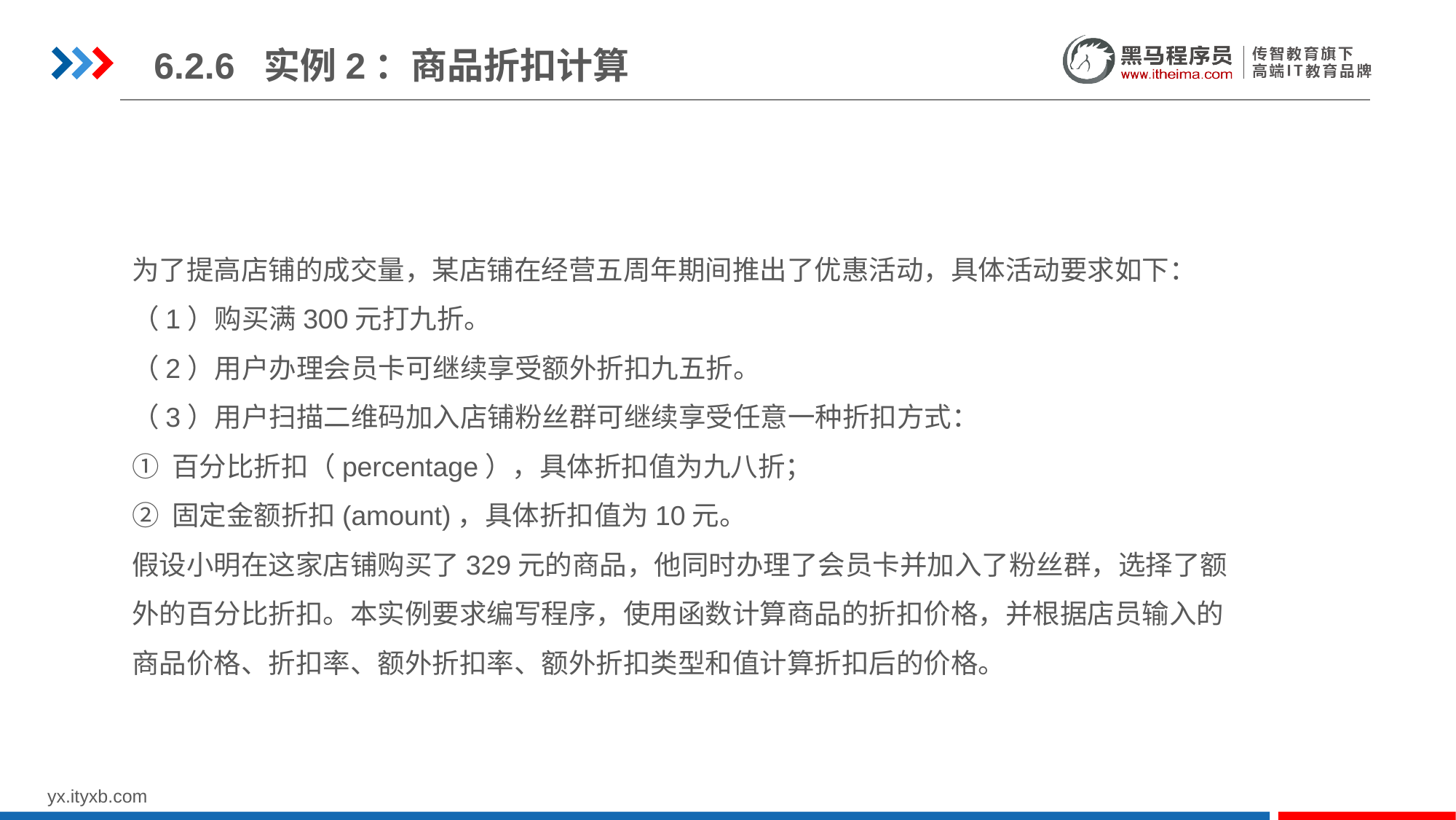

6.2.6  实例2：商品折扣计算
为了提高店铺的成交量，某店铺在经营五周年期间推出了优惠活动，具体活动要求如下：
（1）购买满300元打九折。
（2）用户办理会员卡可继续享受额外折扣九五折。
（3）用户扫描二维码加入店铺粉丝群可继续享受任意一种折扣方式：
① 百分比折扣（percentage），具体折扣值为九八折；
② 固定金额折扣(amount)，具体折扣值为10元。
假设小明在这家店铺购买了329元的商品，他同时办理了会员卡并加入了粉丝群，选择了额外的百分比折扣。本实例要求编写程序，使用函数计算商品的折扣价格，并根据店员输入的商品价格、折扣率、额外折扣率、额外折扣类型和值计算折扣后的价格。